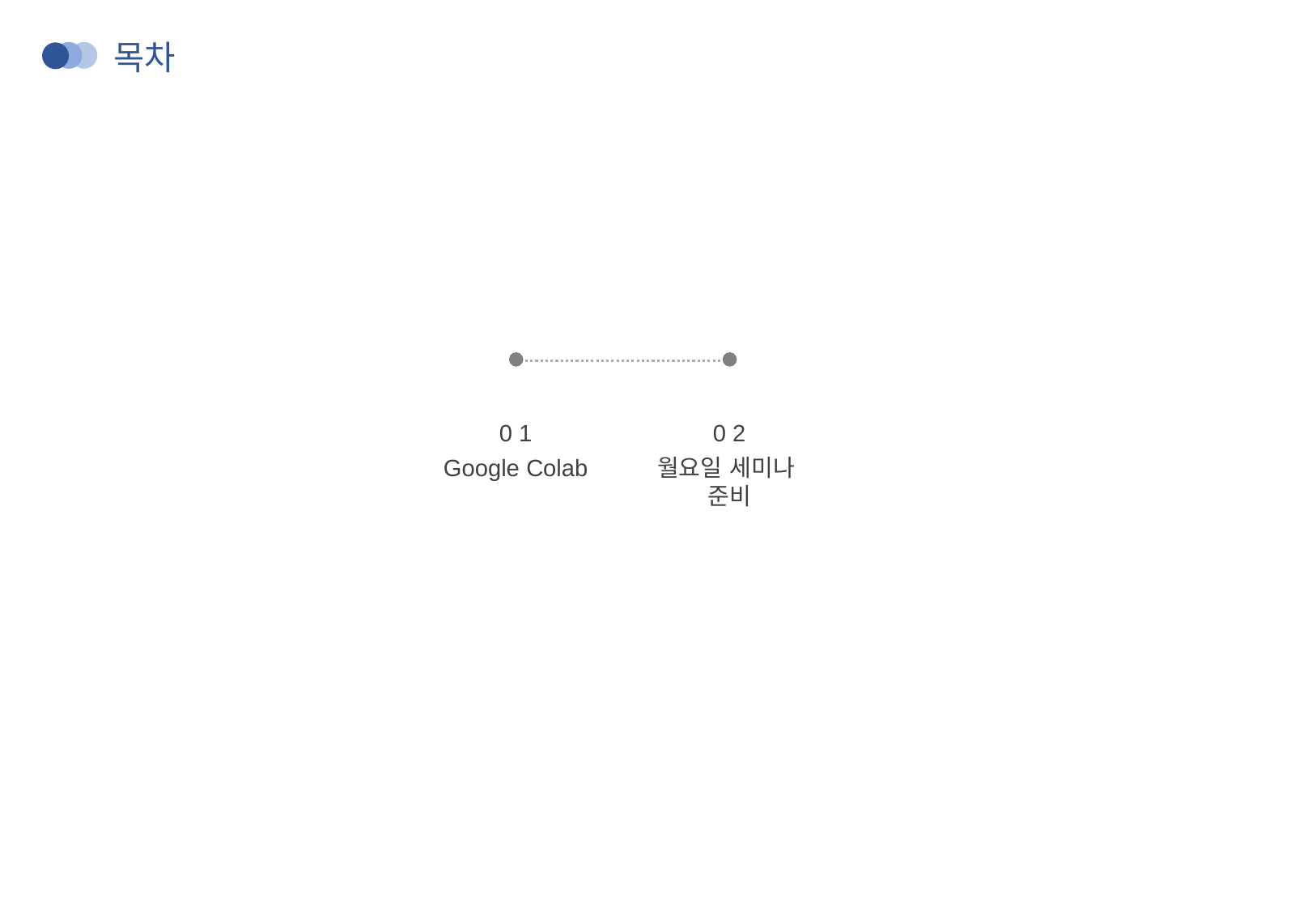

목차

0 1
0 2
Google Colab
월요일 세미나
준비